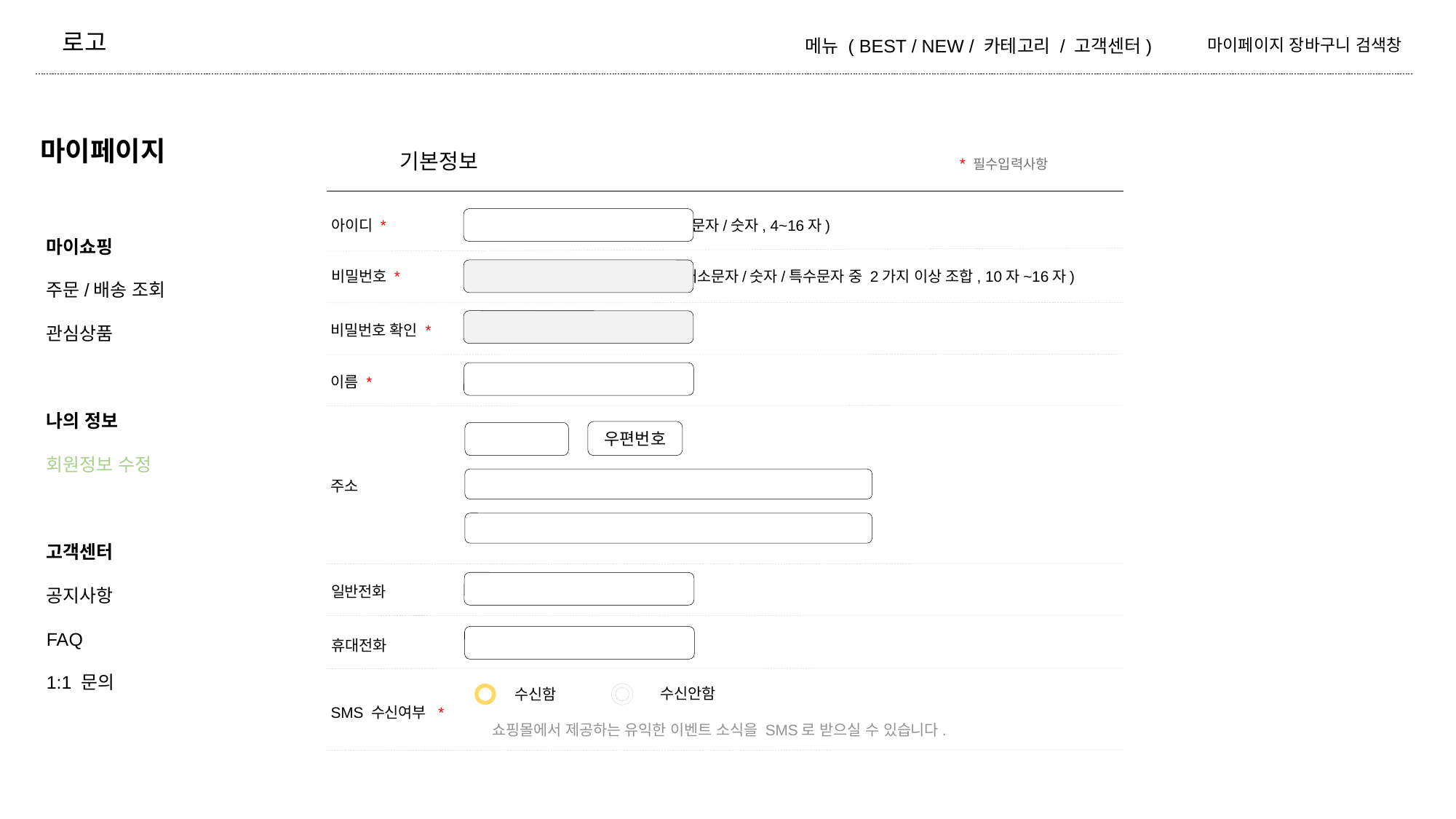

로고
메뉴 ( BEST / NEW / 카테고리 / 고객센터)
마이페이지 장바구니 검색창
마이페이지
기본정보                                                                                                * 필수입력사항
마이쇼핑
주문/배송 조회
관심상품

나의 정보
회원정보 수정

고객센터
공지사항
FAQ
1:1 문의

아이디 *                                                             (영문소문자/숫자, 4~16자)

비밀번호 *                                                          (영문 대소문자/숫자/특수문자 중 2가지 이상 조합, 10자~16자)

비밀번호 확인 *

이름 *

우편번호

주소

일반전화

휴대전화
수신안함
수신함

SMS 수신여부  *
쇼핑몰에서 제공하는 유익한 이벤트 소식을 SMS로 받으실 수 있습니다.